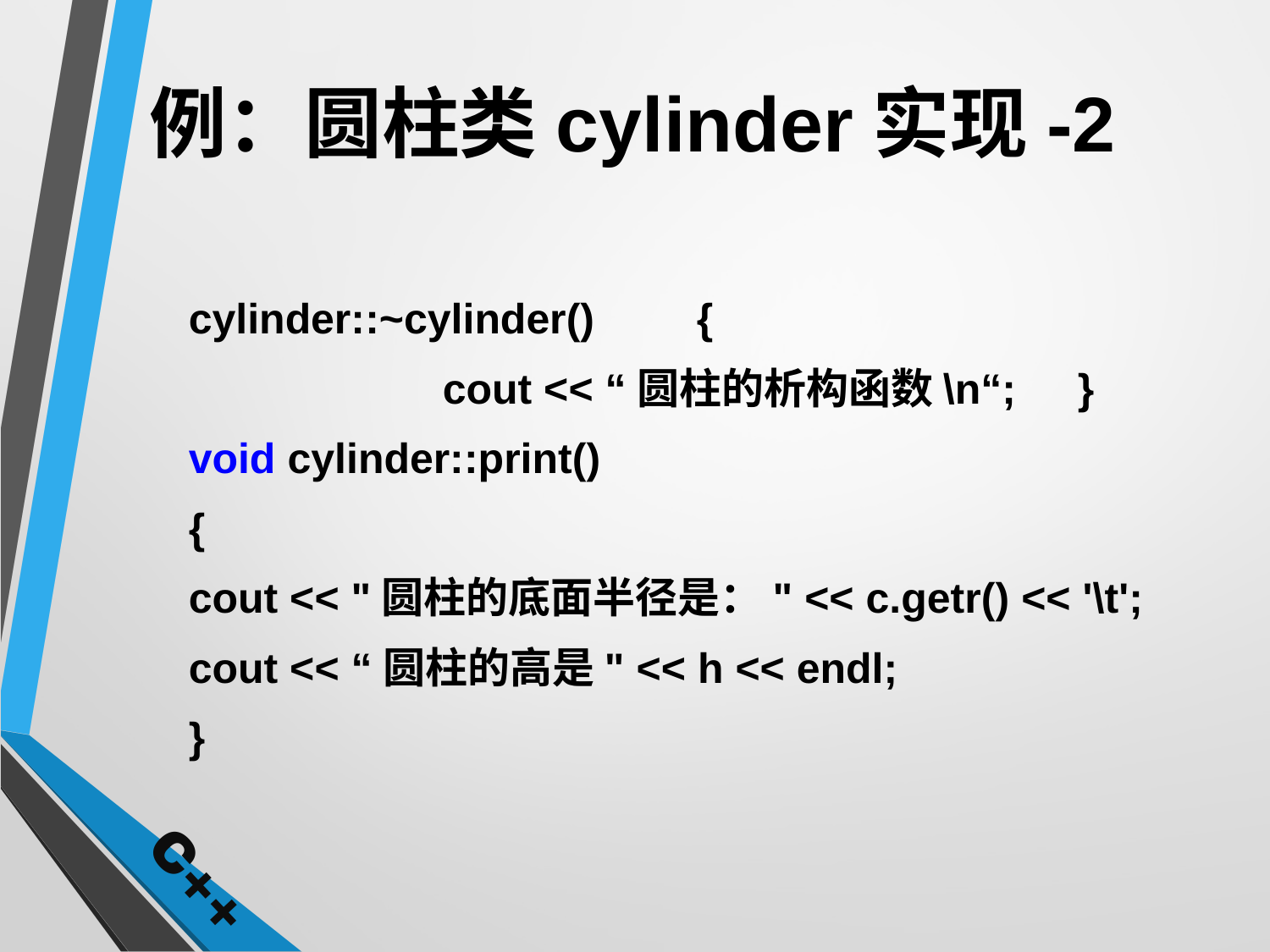

# 例：圆柱类cylinder实现-2
	cylinder::~cylinder()	{
			cout << “圆柱的析构函数\n“;	}
	void cylinder::print()
	{
	cout << "圆柱的底面半径是：" << c.getr() << '\t';
	cout << “圆柱的高是" << h << endl;
	}